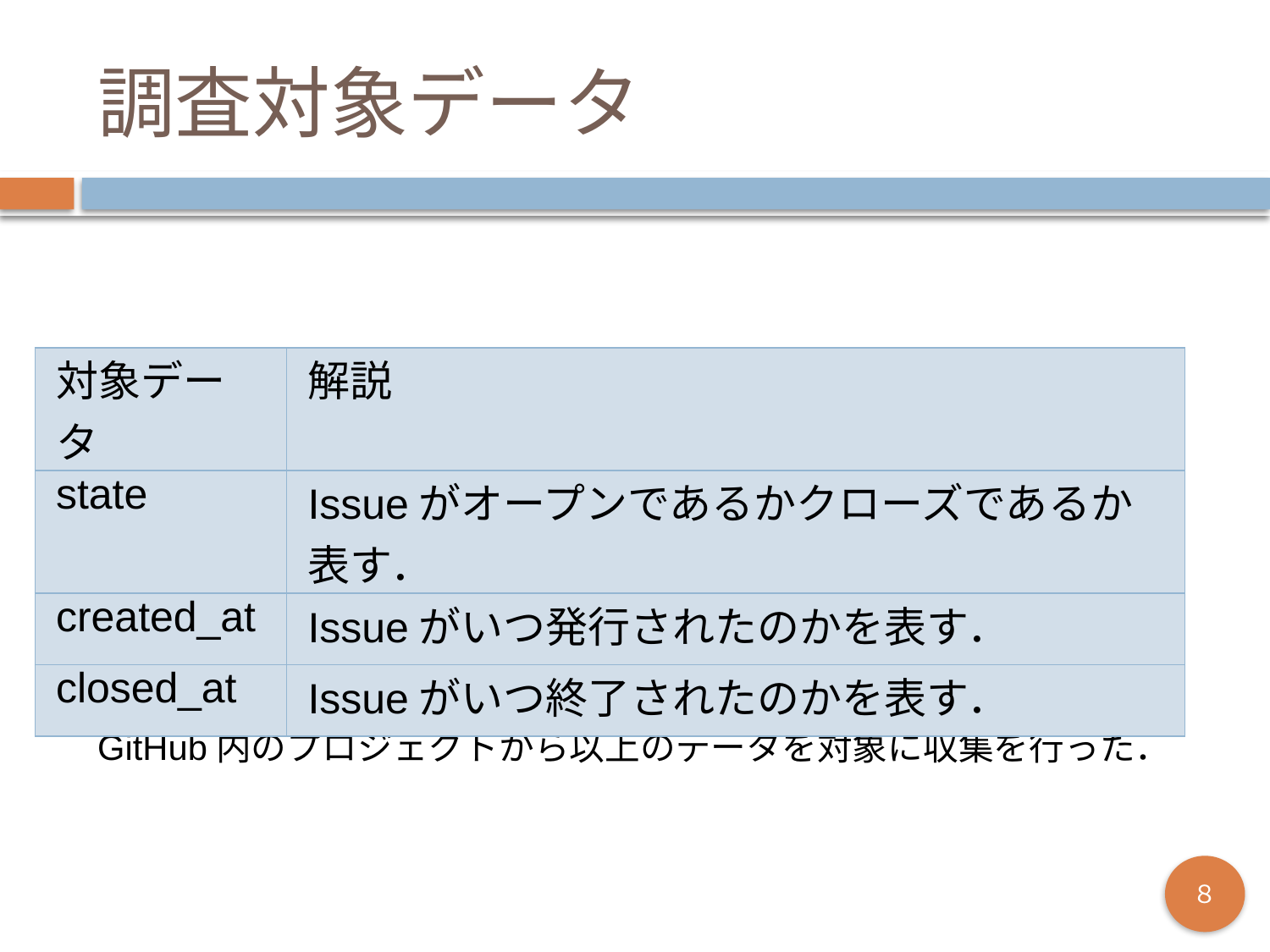

# 調査対象データ

GitHub内のプロジェクトから以上のデータを対象に収集を行った．
| 対象データ | 解説 |
| --- | --- |
| state | Issueがオープンであるかクローズであるか表す． |
| created\_at | Issueがいつ発行されたのかを表す． |
| closed\_at | Issueがいつ終了されたのかを表す． |
８